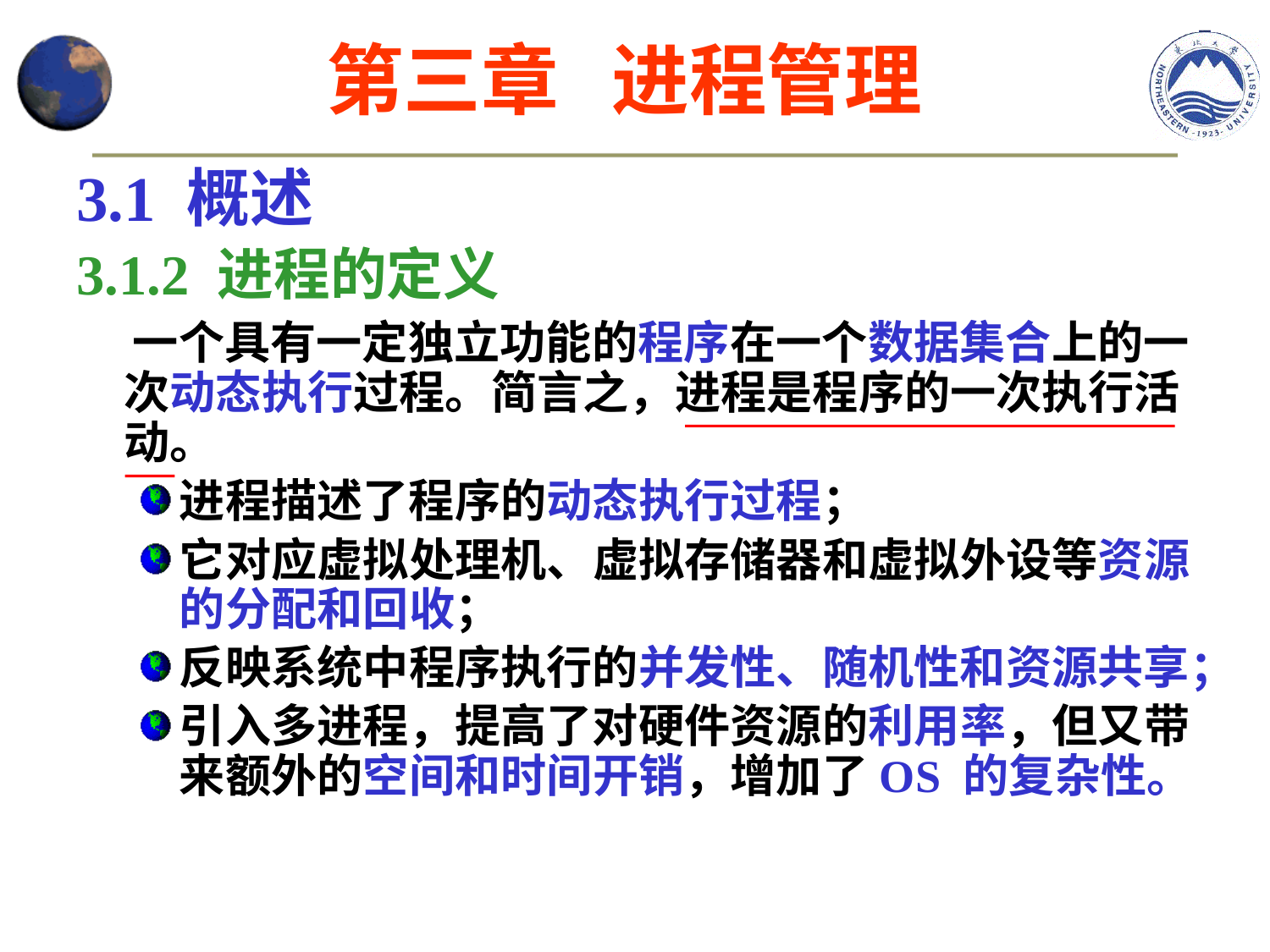

第三章   进程管理
3.1 概述
3.1.2 进程的定义
    一个具有一定独立功能的程序在一个数据集合上的一次动态执行过程。简言之，进程是程序的一次执行活动。
进程描述了程序的动态执行过程；
它对应虚拟处理机、虚拟存储器和虚拟外设等资源的分配和回收；
反映系统中程序执行的并发性、随机性和资源共享；
引入多进程，提高了对硬件资源的利用率，但又带来额外的空间和时间开销，增加了OS 的复杂性。